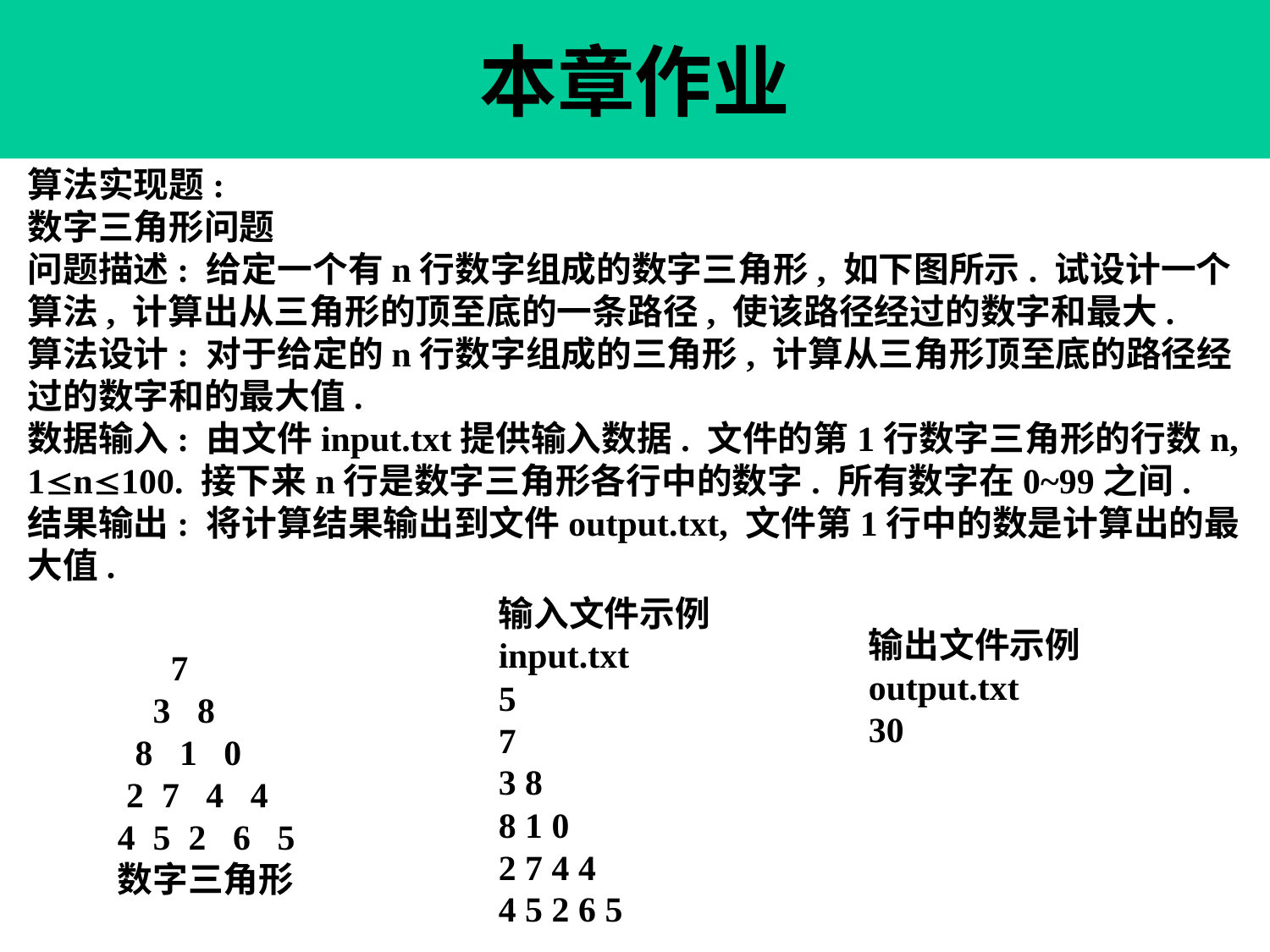

本章作业
算法实现题:
数字三角形问题
问题描述: 给定一个有n行数字组成的数字三角形, 如下图所示. 试设计一个算法, 计算出从三角形的顶至底的一条路径, 使该路径经过的数字和最大.
算法设计: 对于给定的n行数字组成的三角形, 计算从三角形顶至底的路径经过的数字和的最大值.
数据输入: 由文件input.txt提供输入数据. 文件的第1行数字三角形的行数n, 1≤n≤100. 接下来n行是数字三角形各行中的数字. 所有数字在0~99之间.
结果输出: 将计算结果输出到文件output.txt, 文件第1行中的数是计算出的最大值.
输入文件示例
input.txt
5
7
3 8
8 1 0
2 7 4 4
4 5 2 6 5
输出文件示例
output.txt
30
      7
    3   8
  8   1   0
 2  7   4   4
4  5  2   6   5
数字三角形